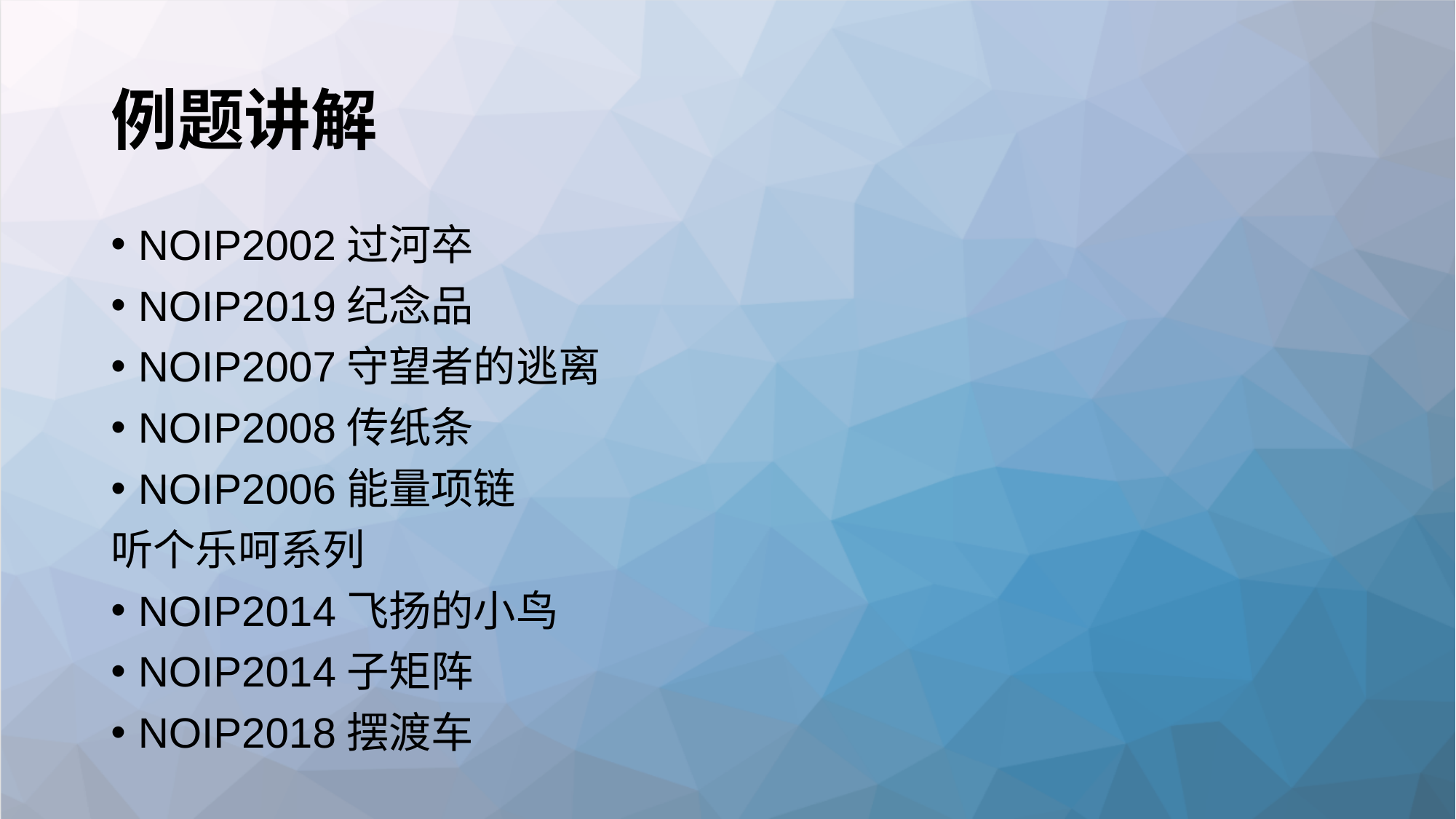

# 例题讲解
NOIP2002过河卒
NOIP2019纪念品
NOIP2007守望者的逃离
NOIP2008传纸条
NOIP2006能量项链
听个乐呵系列
NOIP2014飞扬的小鸟
NOIP2014子矩阵
NOIP2018摆渡车